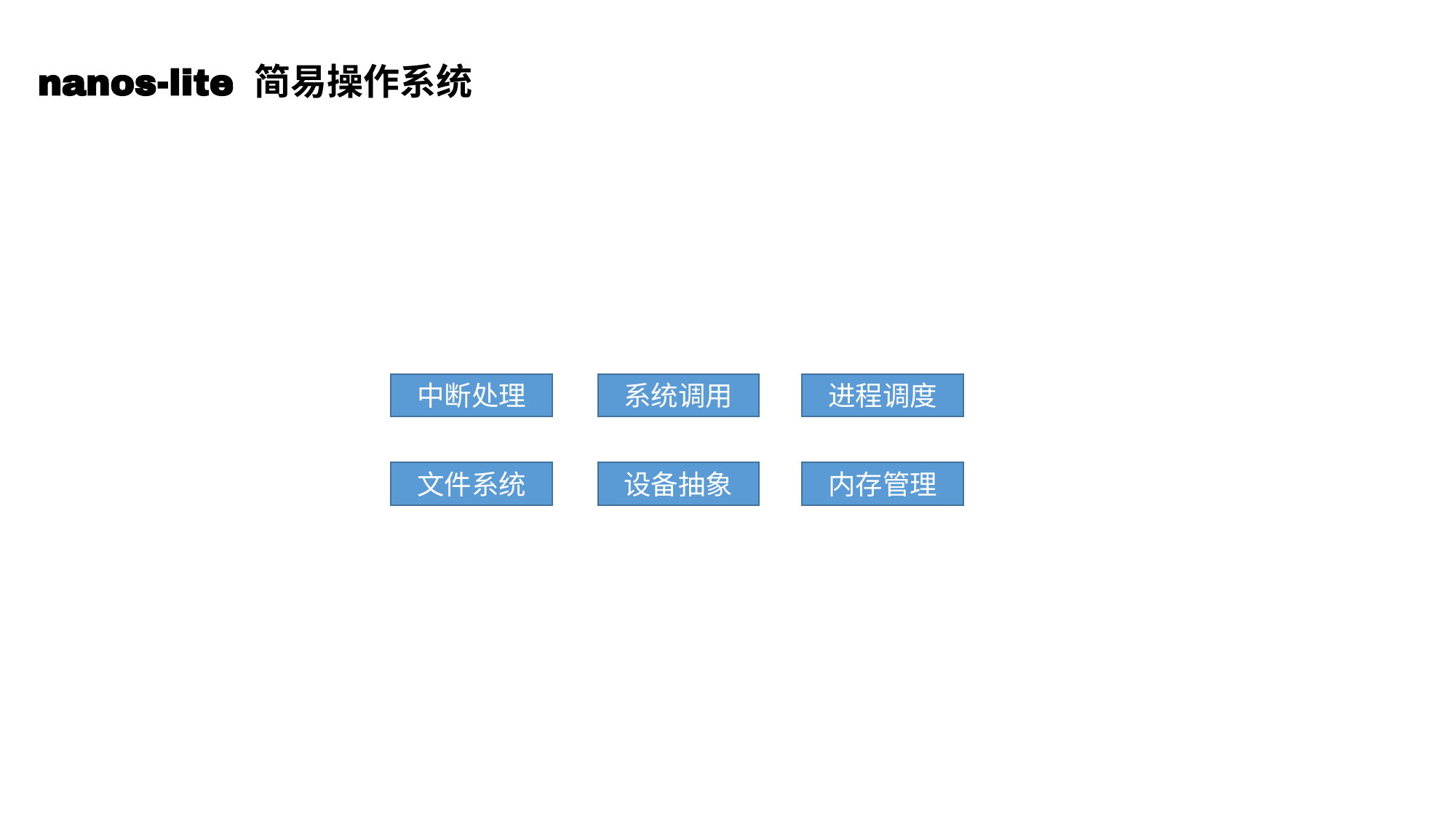

# nanos-lite 简易操作系统
中断处理
系统调用
进程调度
文件系统
设备抽象
内存管理